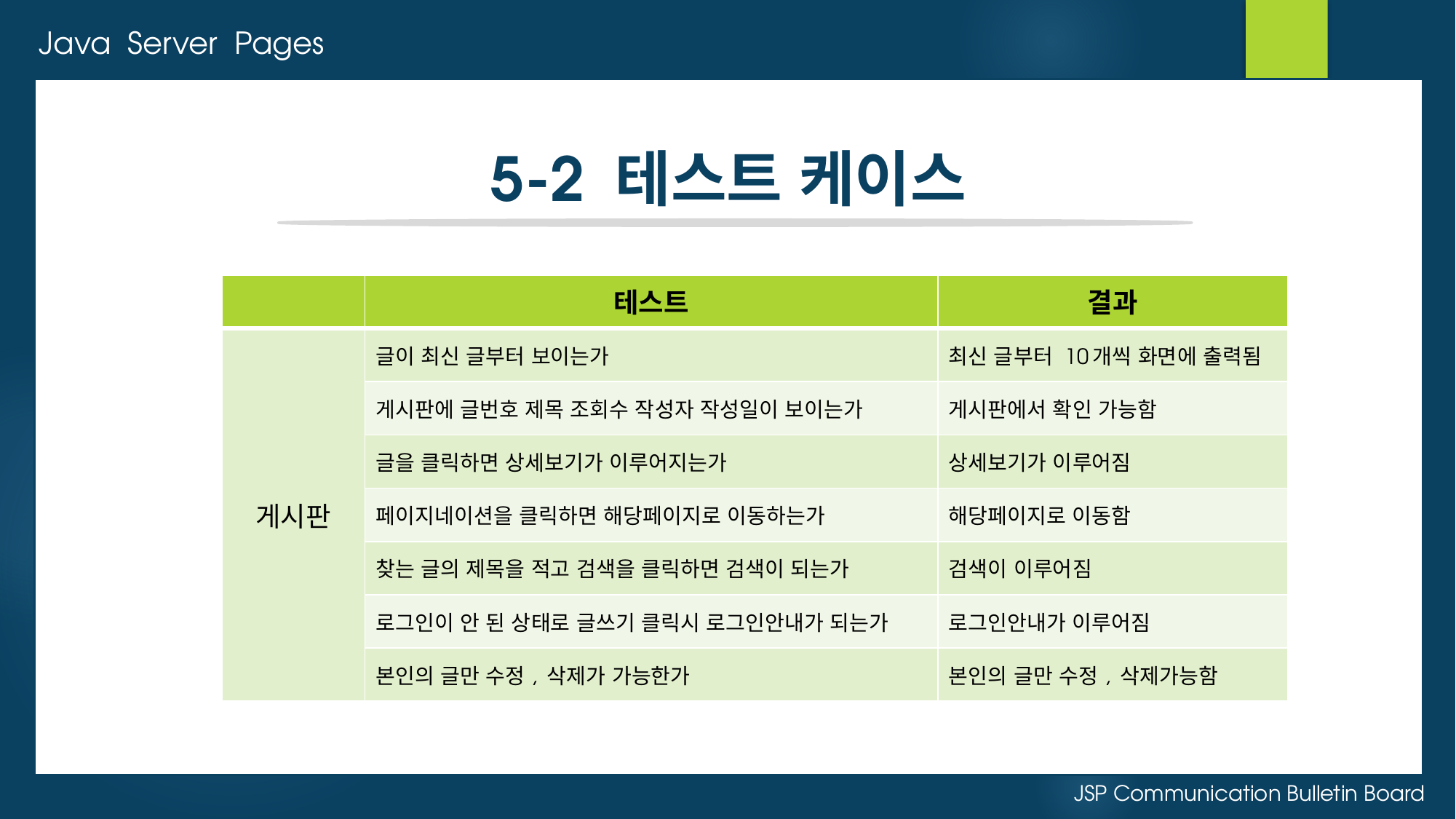

Java  Server  Pages

5-2 테스트 케이스

|  | 테스트 | 결과 |
| --- | --- | --- |
| 게시판 | 글이 최신 글부터 보이는가 | 최신 글부터 10개씩 화면에 출력됨 |
|  | 게시판에 글번호 제목 조회수 작성자 작성일이 보이는가 | 게시판에서 확인 가능함 |
|  | 글을 클릭하면 상세보기가 이루어지는가 | 상세보기가 이루어짐 |
|  | 페이지네이션을 클릭하면 해당페이지로 이동하는가 | 해당페이지로 이동함 |
|  | 찾는 글의 제목을 적고 검색을 클릭하면 검색이 되는가 | 검색이 이루어짐 |
|  | 로그인이 안 된 상태로 글쓰기 클릭시 로그인안내가 되는가 | 로그인안내가 이루어짐 |
|  | 본인의 글만 수정, 삭제가 가능한가 | 본인의 글만 수정, 삭제가능함 |
JSP Communication Bulletin Board